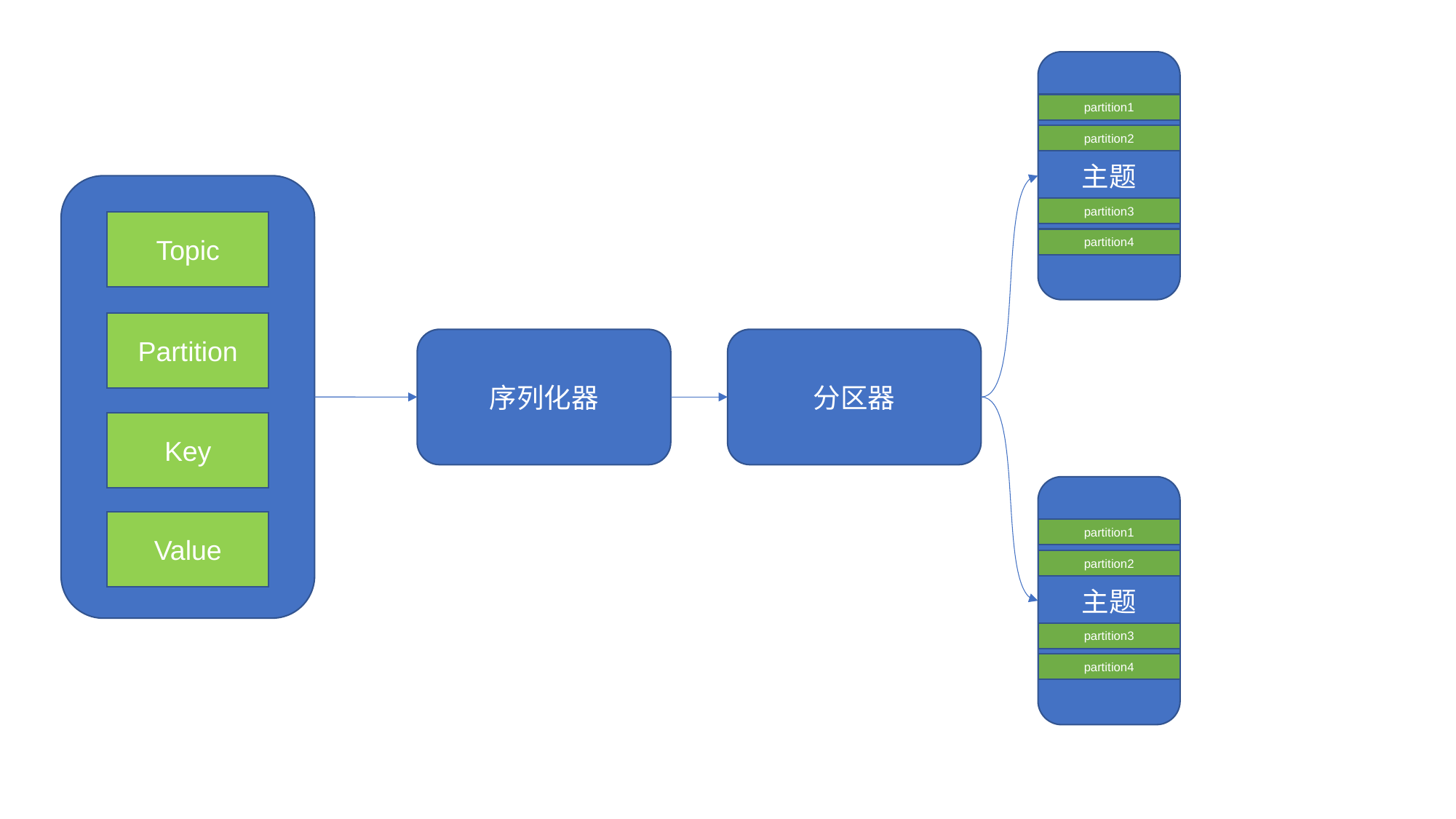

主题
partition1
partition2

partition3
Topic
partition4
Partition
分区器
序列化器
Key
主题
Value
partition1
partition2
partition3
partition4